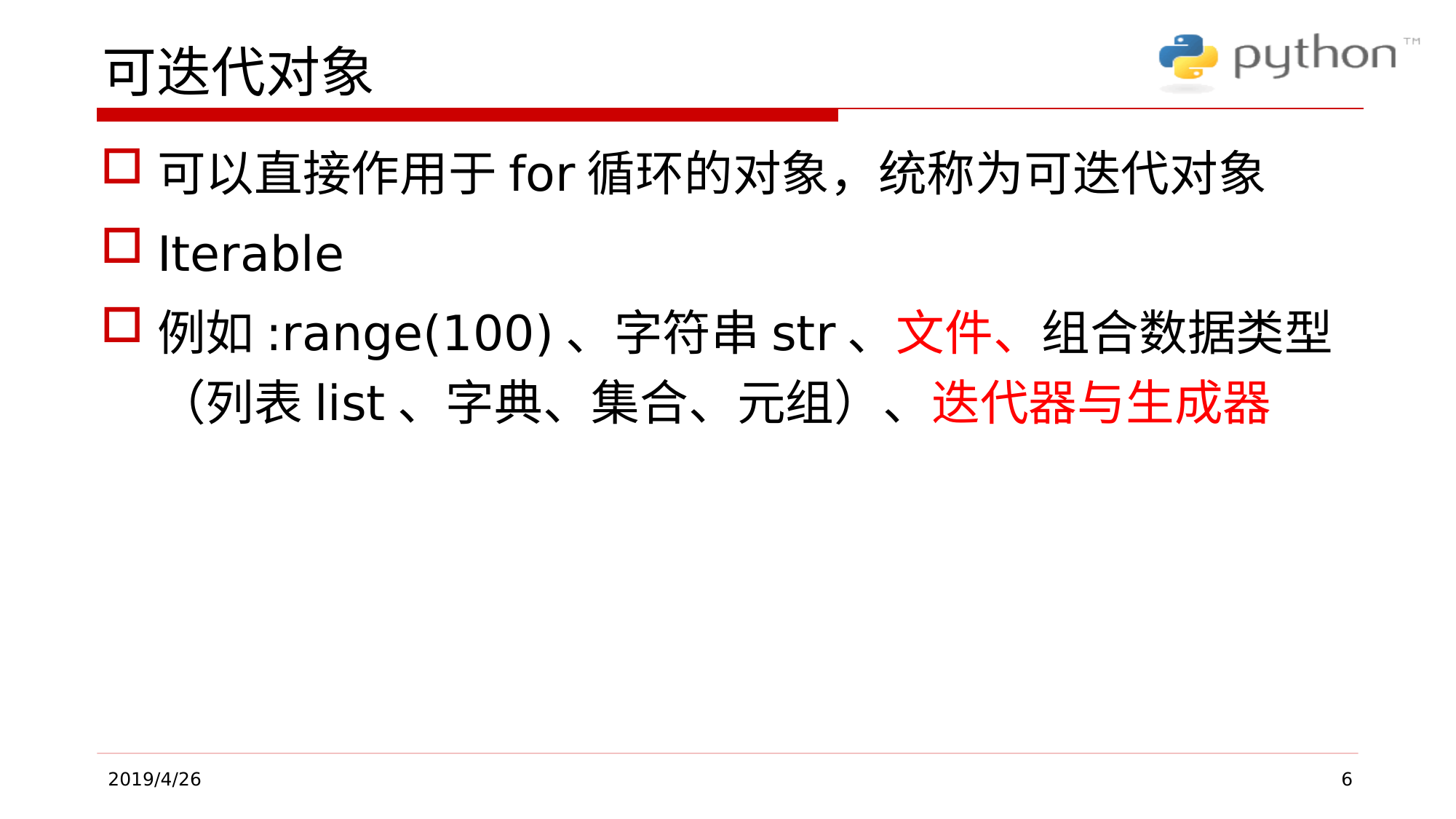

# 可迭代对象
可以直接作用于for循环的对象，统称为可迭代对象
Iterable
例如:range(100)、字符串str、文件、组合数据类型（列表list、字典、集合、元组）、迭代器与生成器
6
2019/4/26